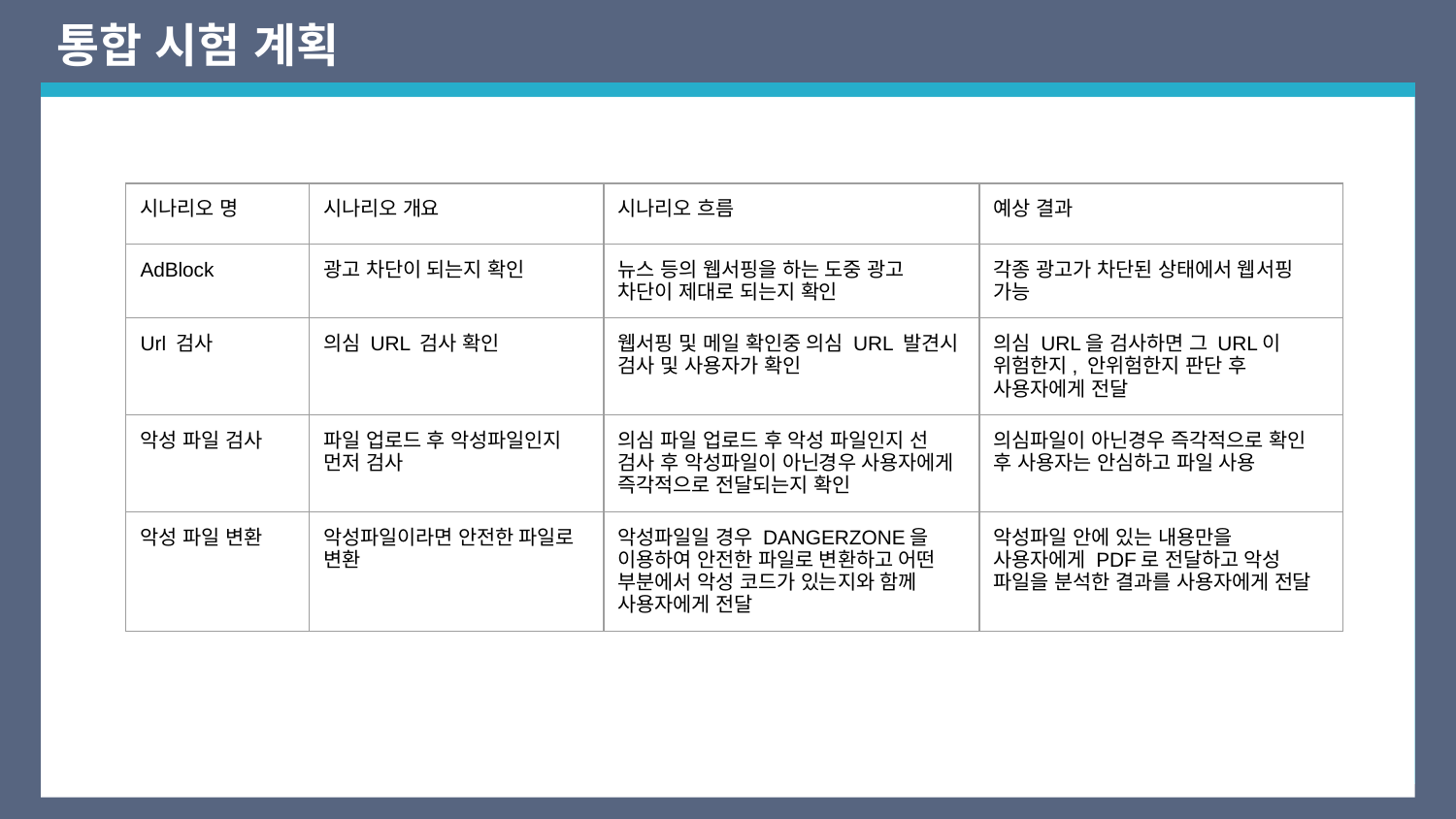

# 통합 시험 계획
| 시나리오 명 | 시나리오 개요 | 시나리오 흐름 | 예상 결과 |
| --- | --- | --- | --- |
| AdBlock | 광고 차단이 되는지 확인 | 뉴스 등의 웹서핑을 하는 도중 광고 차단이 제대로 되는지 확인 | 각종 광고가 차단된 상태에서 웹서핑 가능 |
| Url 검사 | 의심 URL 검사 확인 | 웹서핑 및 메일 확인중 의심 URL 발견시 검사 및 사용자가 확인 | 의심 URL을 검사하면 그 URL이 위험한지, 안위험한지 판단 후 사용자에게 전달 |
| 악성 파일 검사 | 파일 업로드 후 악성파일인지 먼저 검사 | 의심 파일 업로드 후 악성 파일인지 선 검사 후 악성파일이 아닌경우 사용자에게 즉각적으로 전달되는지 확인 | 의심파일이 아닌경우 즉각적으로 확인 후 사용자는 안심하고 파일 사용 |
| 악성 파일 변환 | 악성파일이라면 안전한 파일로 변환 | 악성파일일 경우 DANGERZONE을 이용하여 안전한 파일로 변환하고 어떤 부분에서 악성 코드가 있는지와 함께 사용자에게 전달 | 악성파일 안에 있는 내용만을 사용자에게 PDF로 전달하고 악성 파일을 분석한 결과를 사용자에게 전달 |